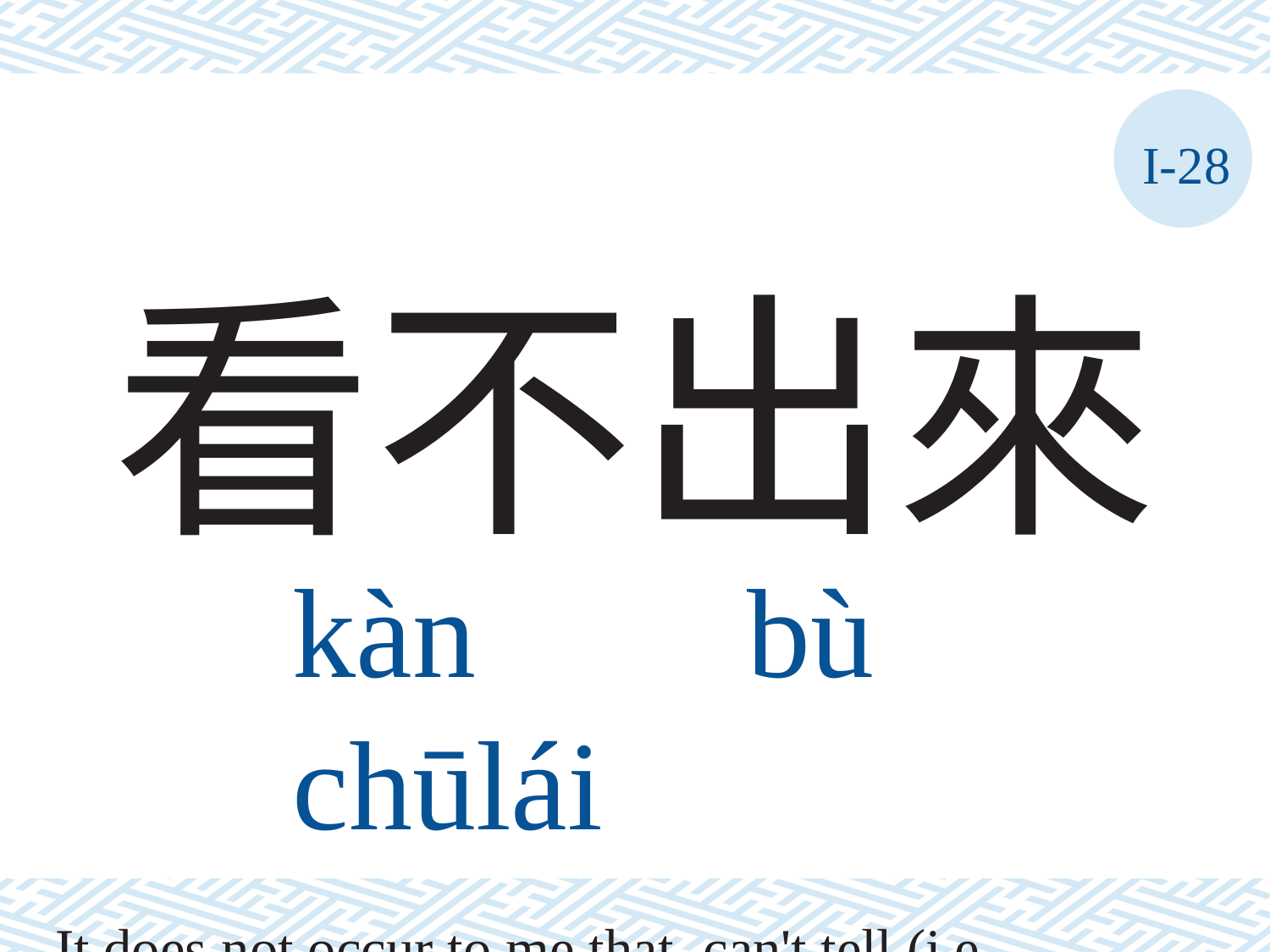

I-28
看不出來
kàn	bù	chūlái

It does not occur to me that, can't tell (i.e., ascertain)